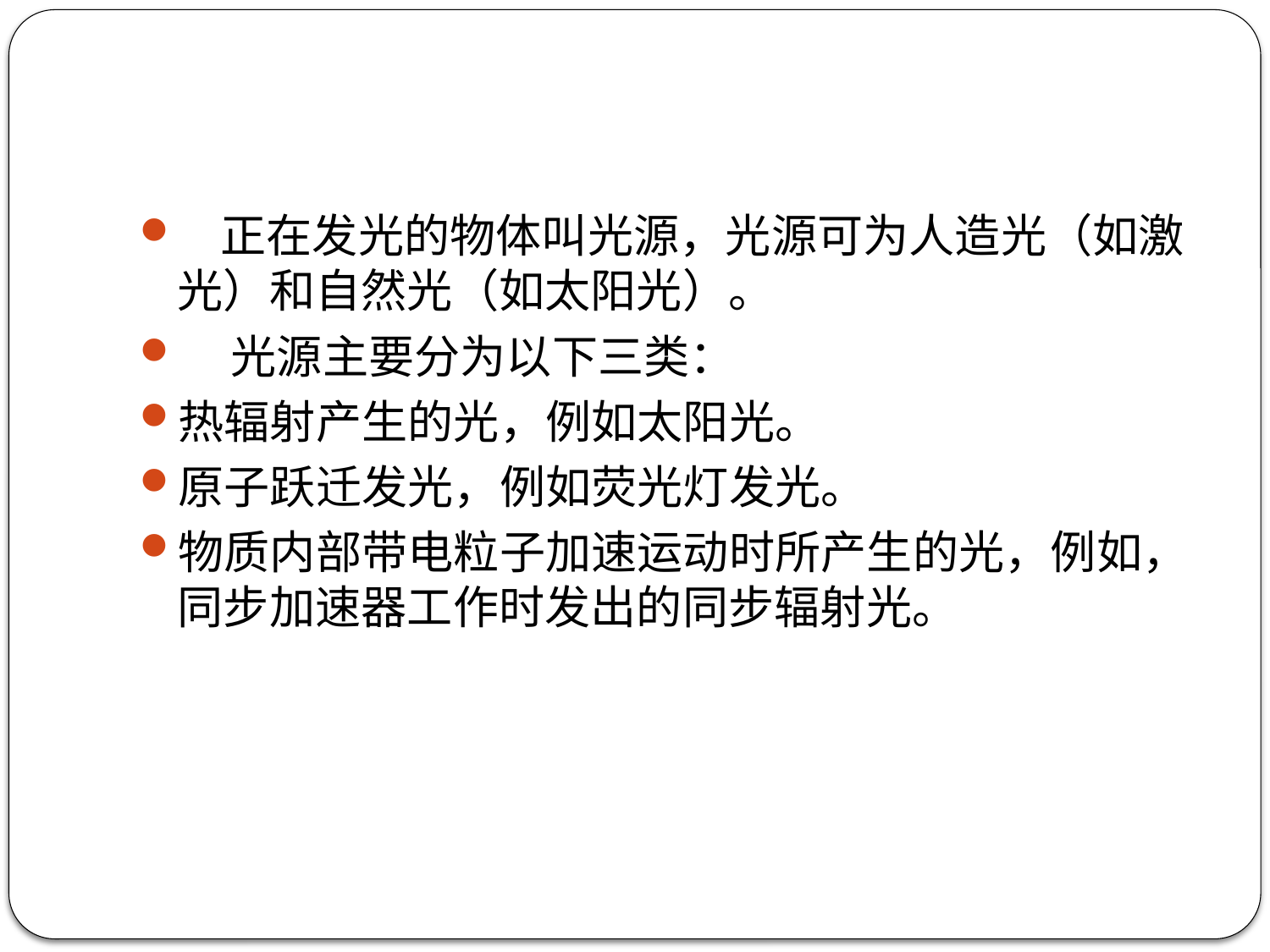

#
   正在发光的物体叫光源，光源可为人造光（如激光）和自然光（如太阳光）。
    光源主要分为以下三类：
热辐射产生的光，例如太阳光。
原子跃迁发光，例如荧光灯发光。
物质内部带电粒子加速运动时所产生的光，例如，同步加速器工作时发出的同步辐射光。